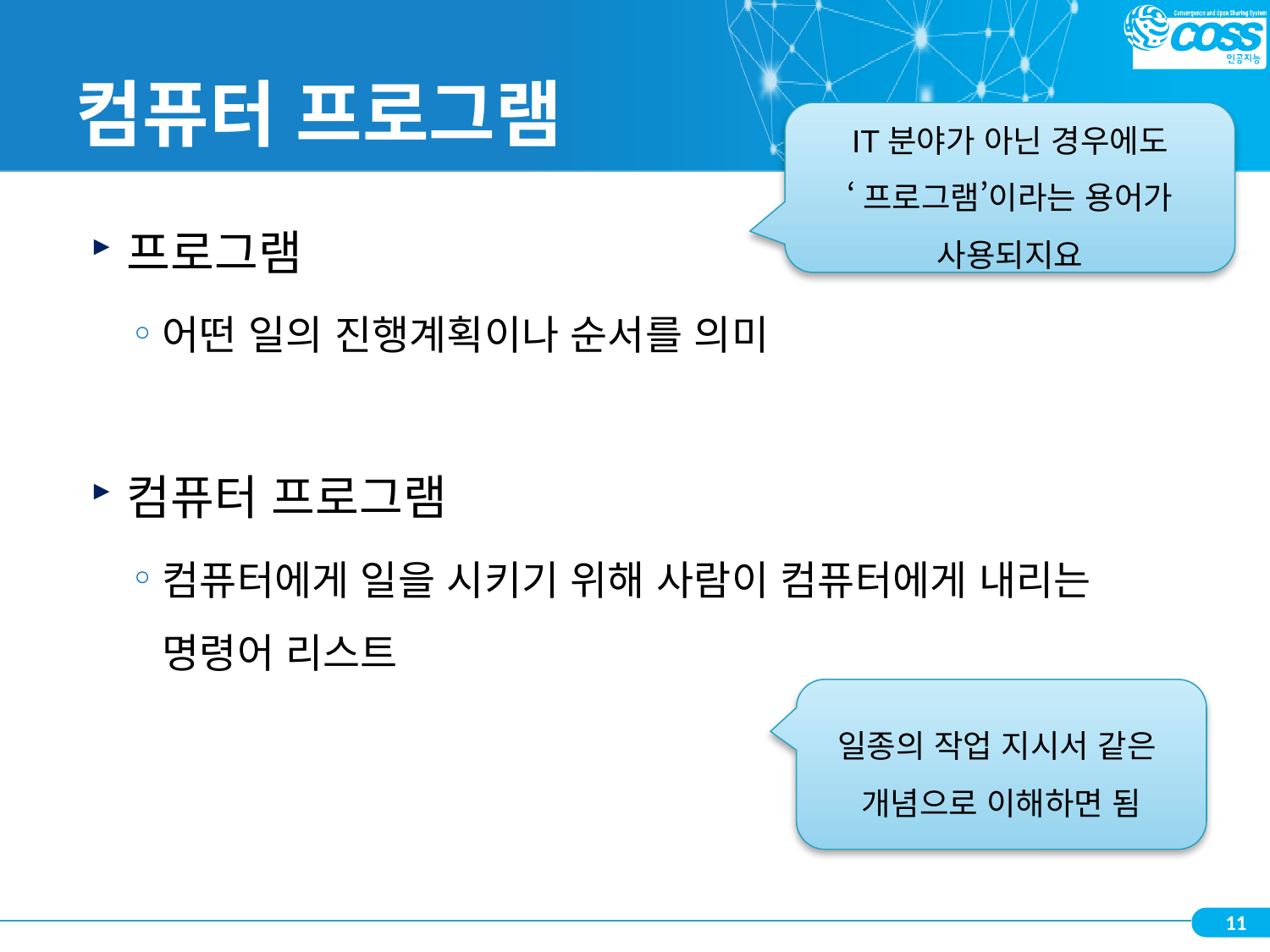

# 컴퓨터 프로그램
IT분야가 아닌 경우에도
‘프로그램’이라는 용어가
사용되지요
프로그램
어떤 일의 진행계획이나 순서를 의미

컴퓨터 프로그램
컴퓨터에게 일을 시키기 위해 사람이 컴퓨터에게 내리는 명령어 리스트
일종의 작업 지시서 같은
개념으로 이해하면 됨